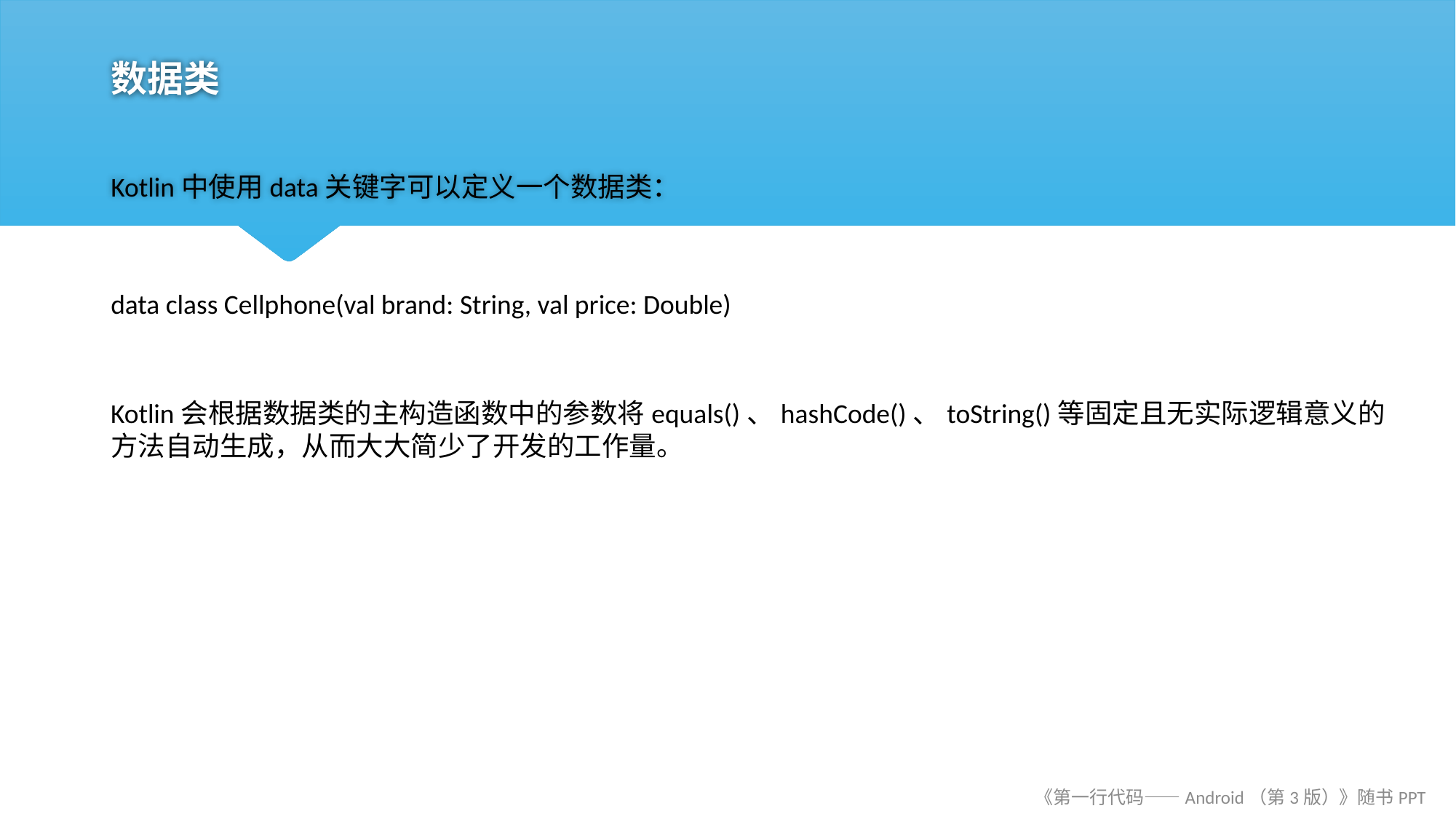

# 数据类
Kotlin中使用data关键字可以定义一个数据类：
data class Cellphone(val brand: String, val price: Double)
Kotlin会根据数据类的主构造函数中的参数将equals()、hashCode()、toString()等固定且无实际逻辑意义的方法自动生成，从而大大简少了开发的工作量。